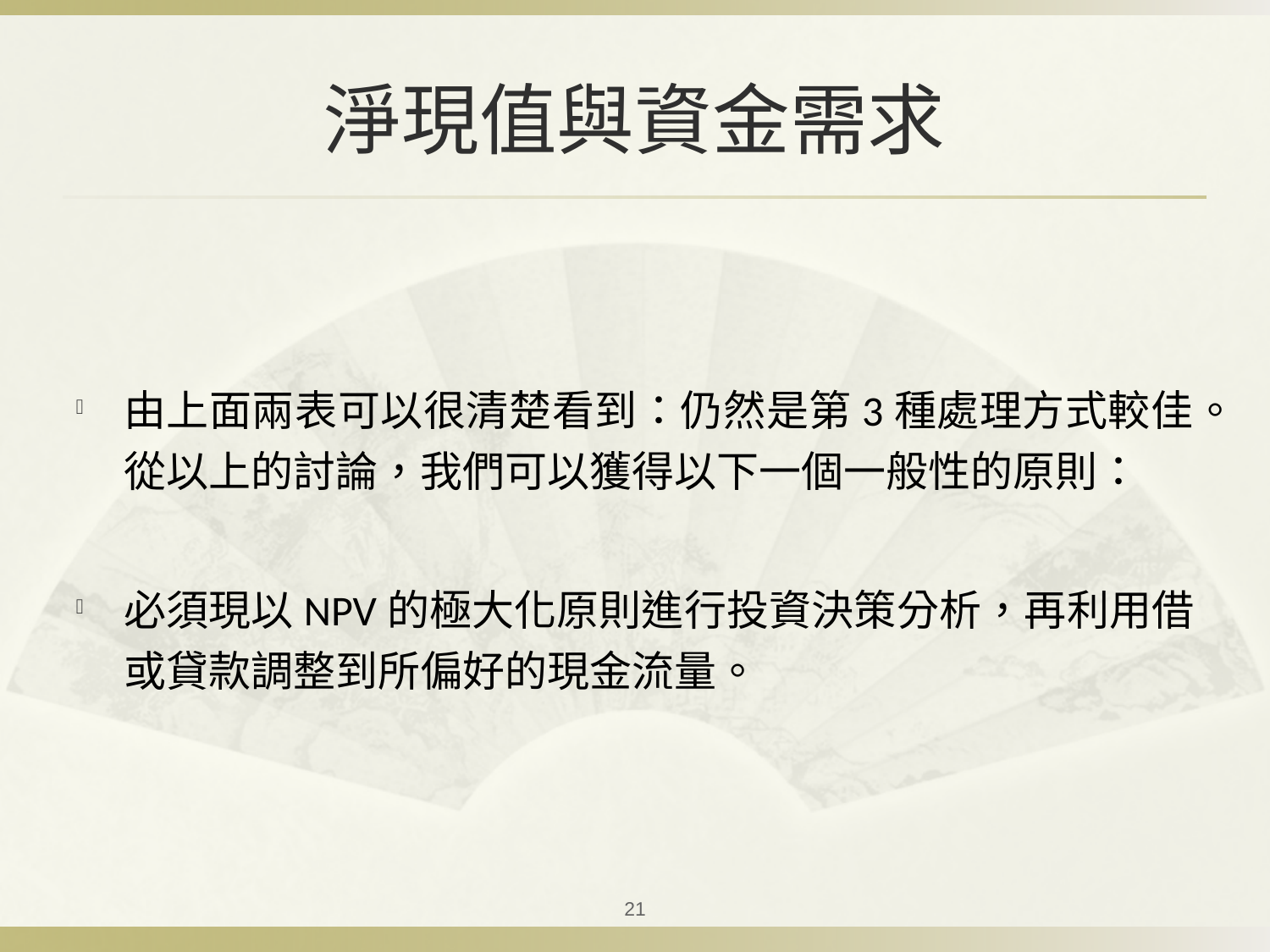

# 淨現值與資金需求

由上面兩表可以很清楚看到：仍然是第3種處理方式較佳。從以上的討論，我們可以獲得以下一個一般性的原則：

必須現以NPV的極大化原則進行投資決策分析，再利用借或貸款調整到所偏好的現金流量。

21